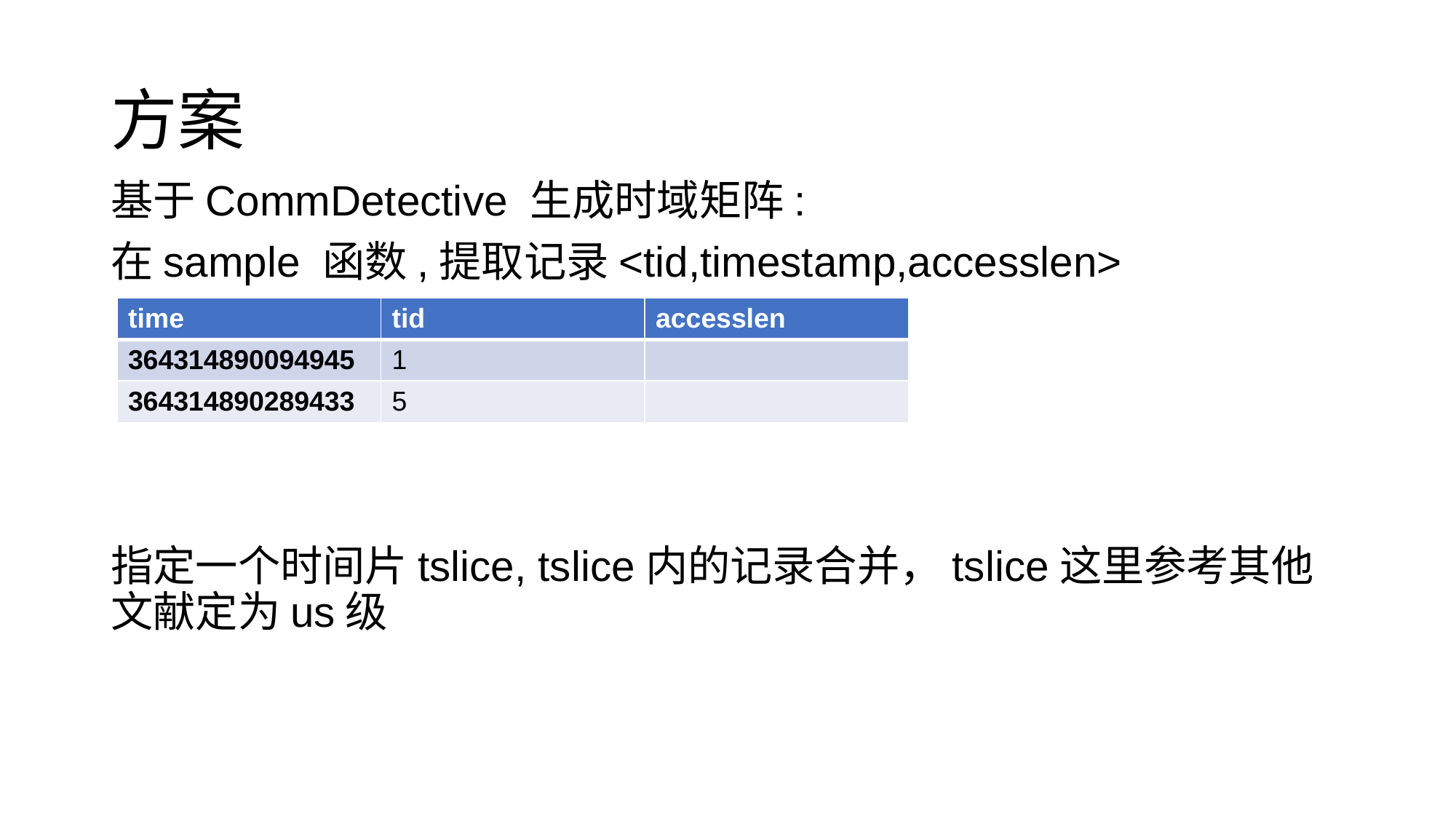

# 方案
基于CommDetective 生成时域矩阵:
在sample 函数,提取记录<tid,timestamp,accesslen>

指定一个时间片tslice, tslice内的记录合并，tslice这里参考其他文献定为us级
| time | tid | accesslen |
| --- | --- | --- |
| 364314890094945 | 1 |  |
| 364314890289433 | 5 |  |